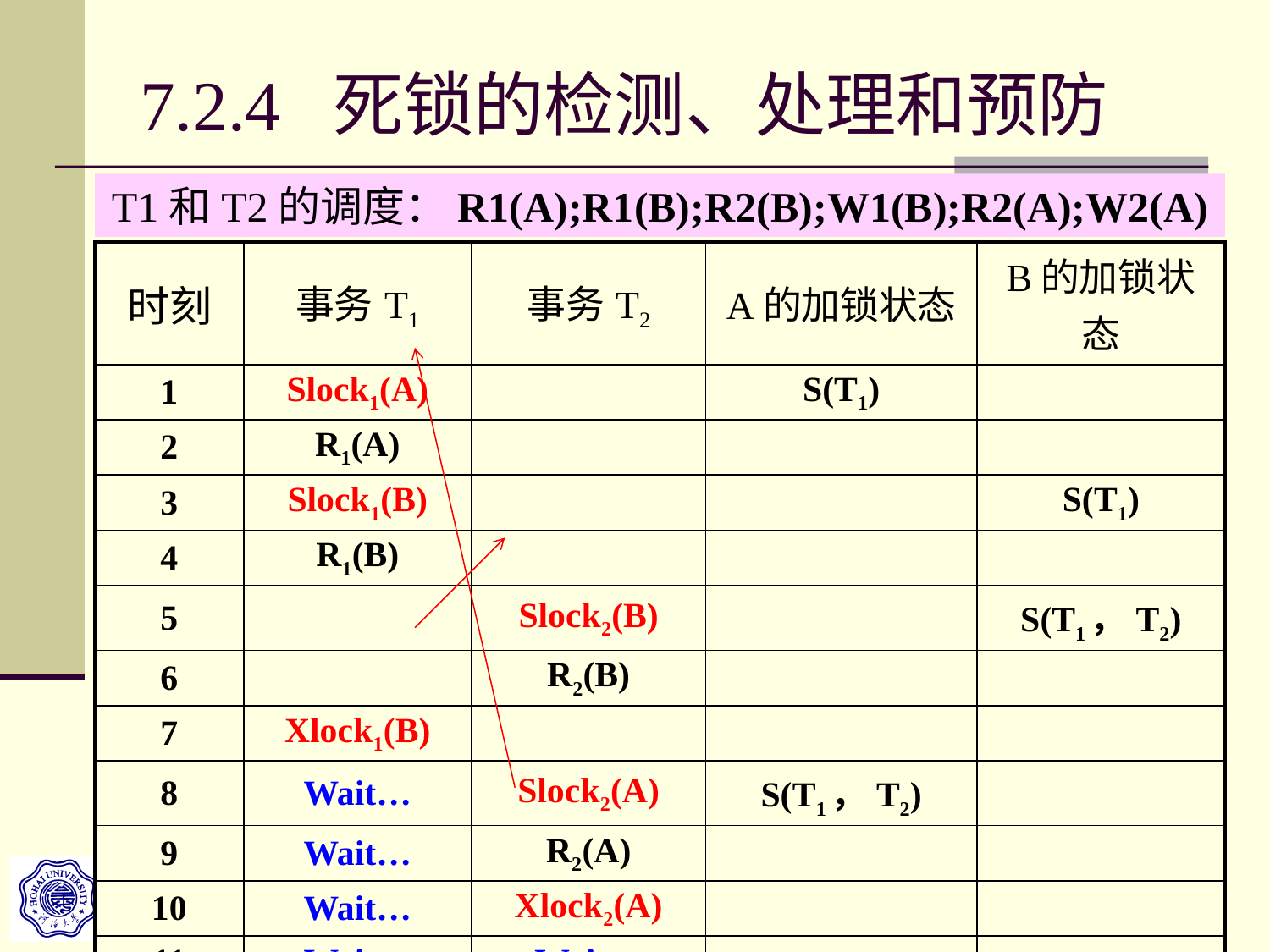

# 7.2.4  死锁的检测、处理和预防
T1和T2的调度：R1(A);R1(B);R2(B);W1(B);R2(A);W2(A)
| 时刻 | 事务T1 | 事务T2 | A的加锁状态 | B的加锁状态 |
| --- | --- | --- | --- | --- |
| 1 | Slock1(A) |  | S(T1) |  |
| 2 | R1(A) |  |  |  |
| 3 | Slock1(B) |  |  | S(T1) |
| 4 | R1(B) |  |  |  |
| 5 |  | Slock2(B) |  | S(T1，T2) |
| 6 |  | R2(B) |  |  |
| 7 | Xlock1(B) |  |  |  |
| 8 | Wait… | Slock2(A) | S(T1，T2) |  |
| 9 | Wait… | R2(A) |  |  |
| 10 | Wait… | Xlock2(A) |  |  |
| 11 | Wait… | Wait… |  |  |
| 12 | Wait… | Wait… |  |  |
《数据库系统原理》第7章—事务管理
Copyright © by 许卓明, 河海大学. All rights reserved.
71